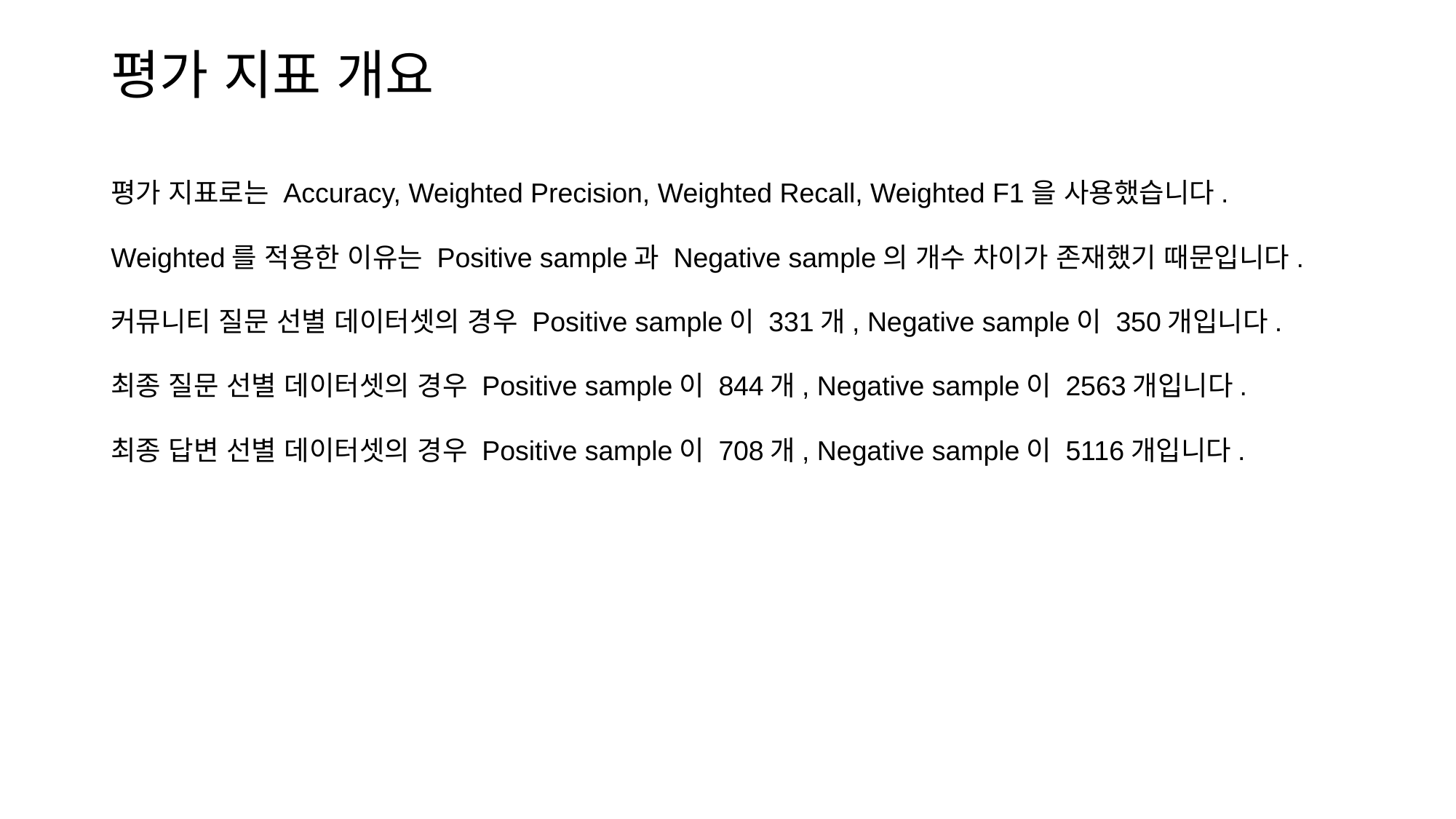

# 평가 지표 개요
평가 지표로는 Accuracy, Weighted Precision, Weighted Recall, Weighted F1을 사용했습니다.
Weighted를 적용한 이유는 Positive sample과 Negative sample의 개수 차이가 존재했기 때문입니다.
커뮤니티 질문 선별 데이터셋의 경우 Positive sample이 331개, Negative sample이 350개입니다.
최종 질문 선별 데이터셋의 경우 Positive sample이 844개, Negative sample이 2563개입니다.
최종 답변 선별 데이터셋의 경우 Positive sample이 708개, Negative sample이 5116개입니다.